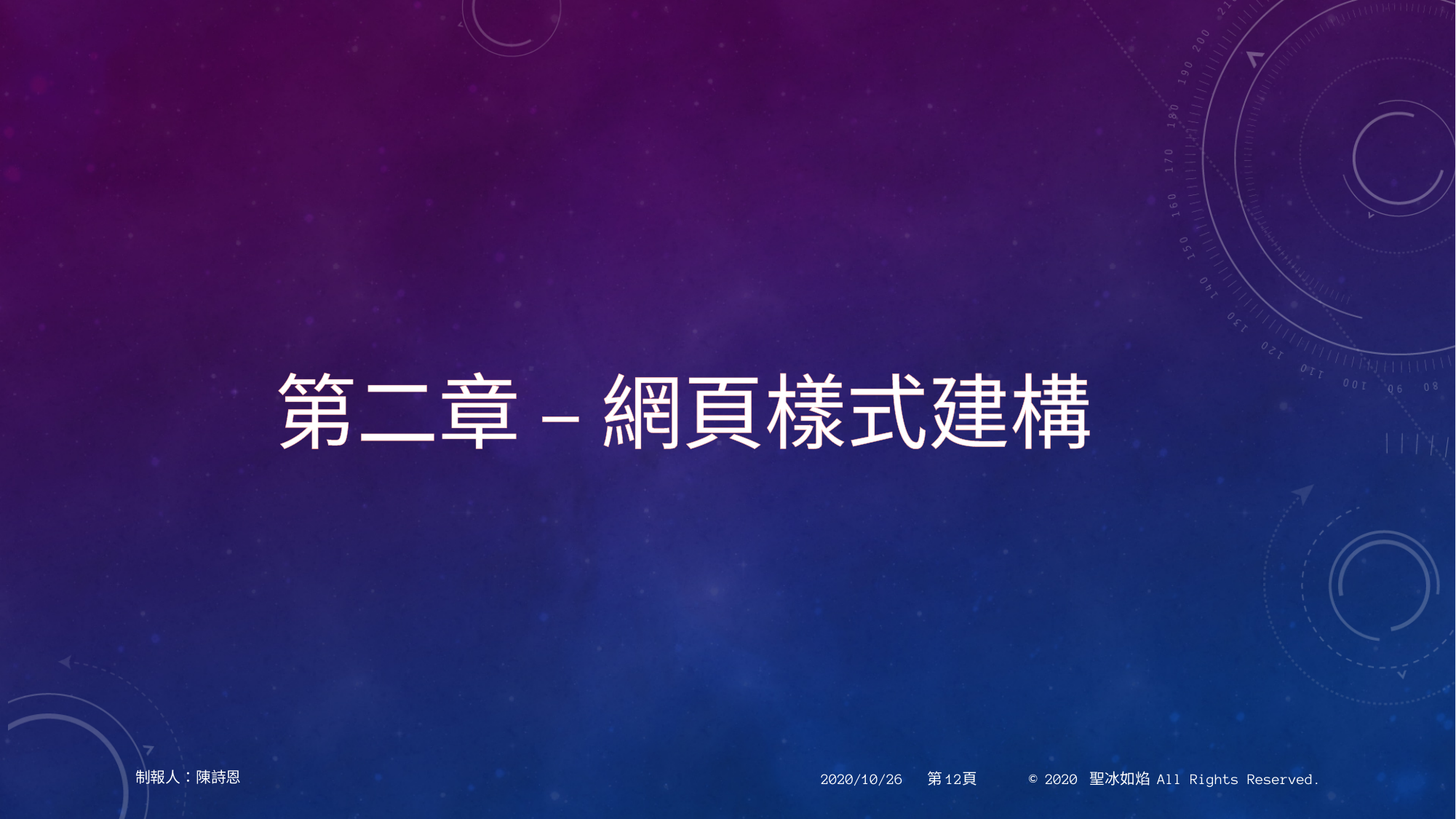

# 第二章 – 網頁樣式建構
12
制報人：陳詩恩
2020/10/26